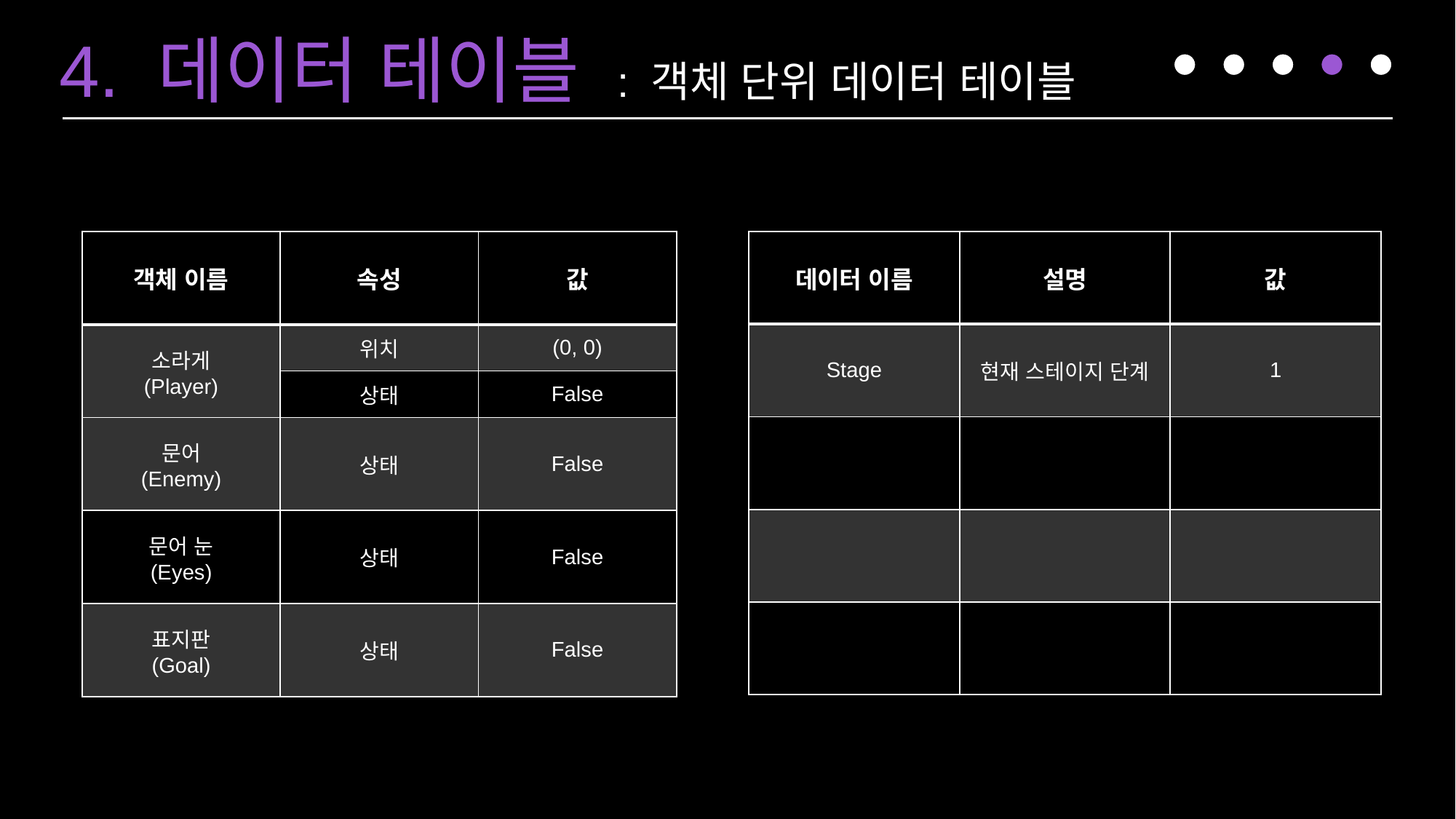

4. 데이터 테이블 : 객체 단위 데이터 테이블

| 객체 이름 | 속성 | 값 |
| --- | --- | --- |
| 소라게 (Player) | 위치 | (0, 0) |
|  | 상태 | False |
| 문어 (Enemy) | 상태 | False |
| 문어 눈 (Eyes) | 상태 | False |
| 표지판 (Goal) | 상태 | False |
| 데이터 이름 | 설명 | 값 |
| --- | --- | --- |
| Stage | 현재 스테이지 단계 | 1 |
|  |  |  |
|  |  |  |
|  |  |  |